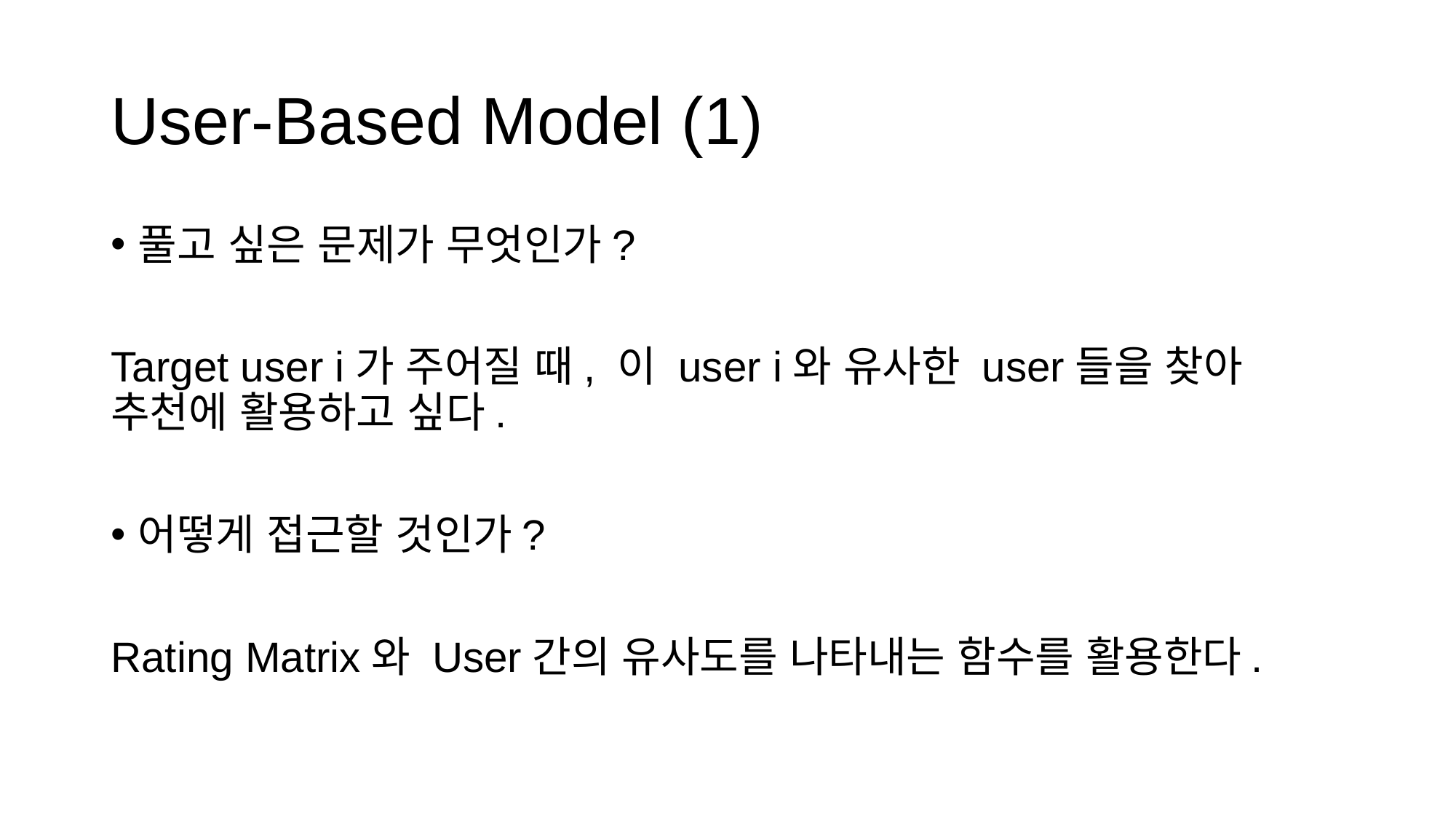

# User-Based Model (1)
풀고 싶은 문제가 무엇인가?

Target user i가 주어질 때, 이 user i와 유사한 user들을 찾아 추천에 활용하고 싶다.

어떻게 접근할 것인가?

Rating Matrix와 User간의 유사도를 나타내는 함수를 활용한다.